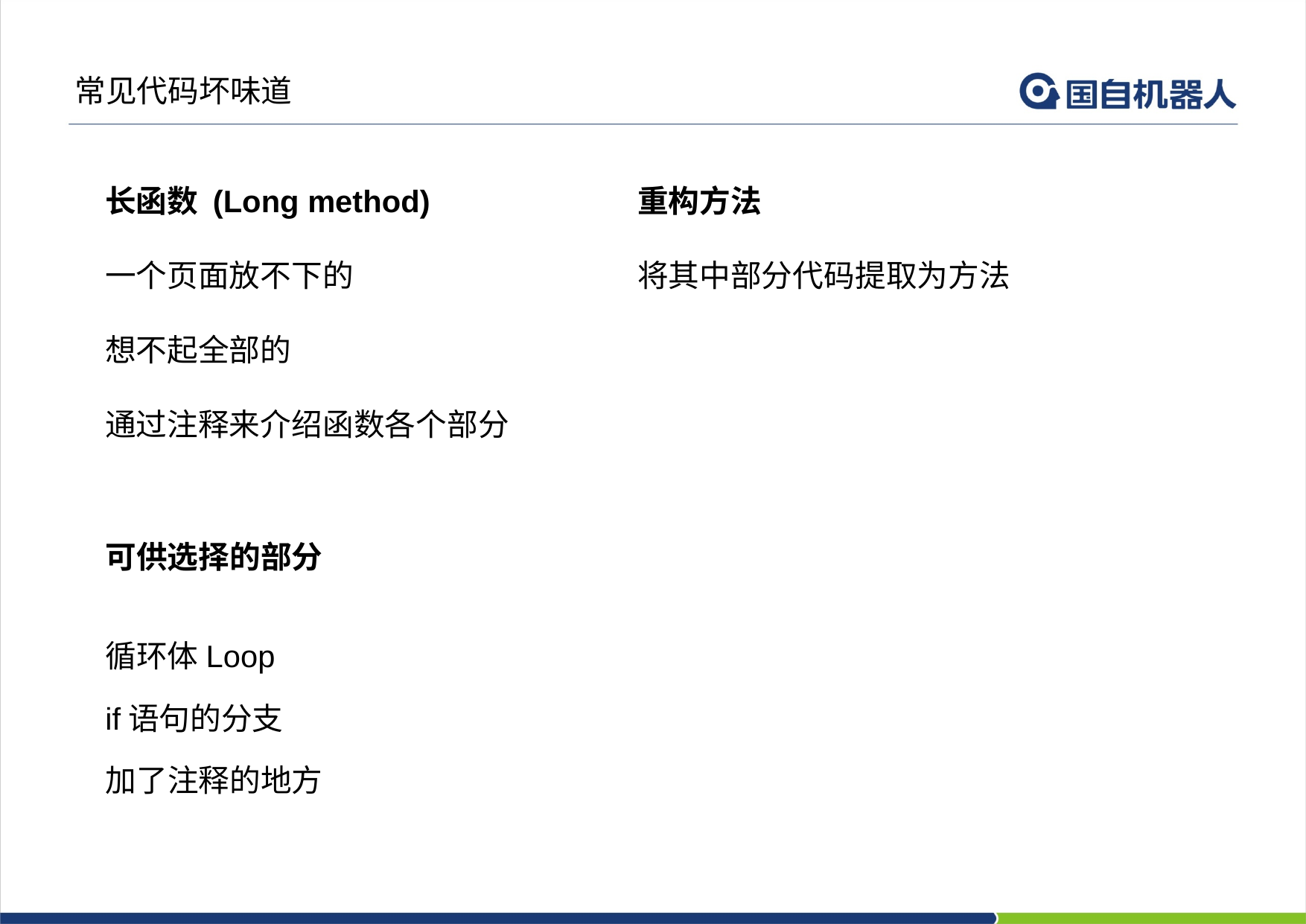

常见代码坏味道
长函数 (Long method)

一个页面放不下的

想不起全部的

通过注释来介绍函数各个部分
重构方法

将其中部分代码提取为方法

可供选择的部分

循环体Loop
if语句的分支
加了注释的地方